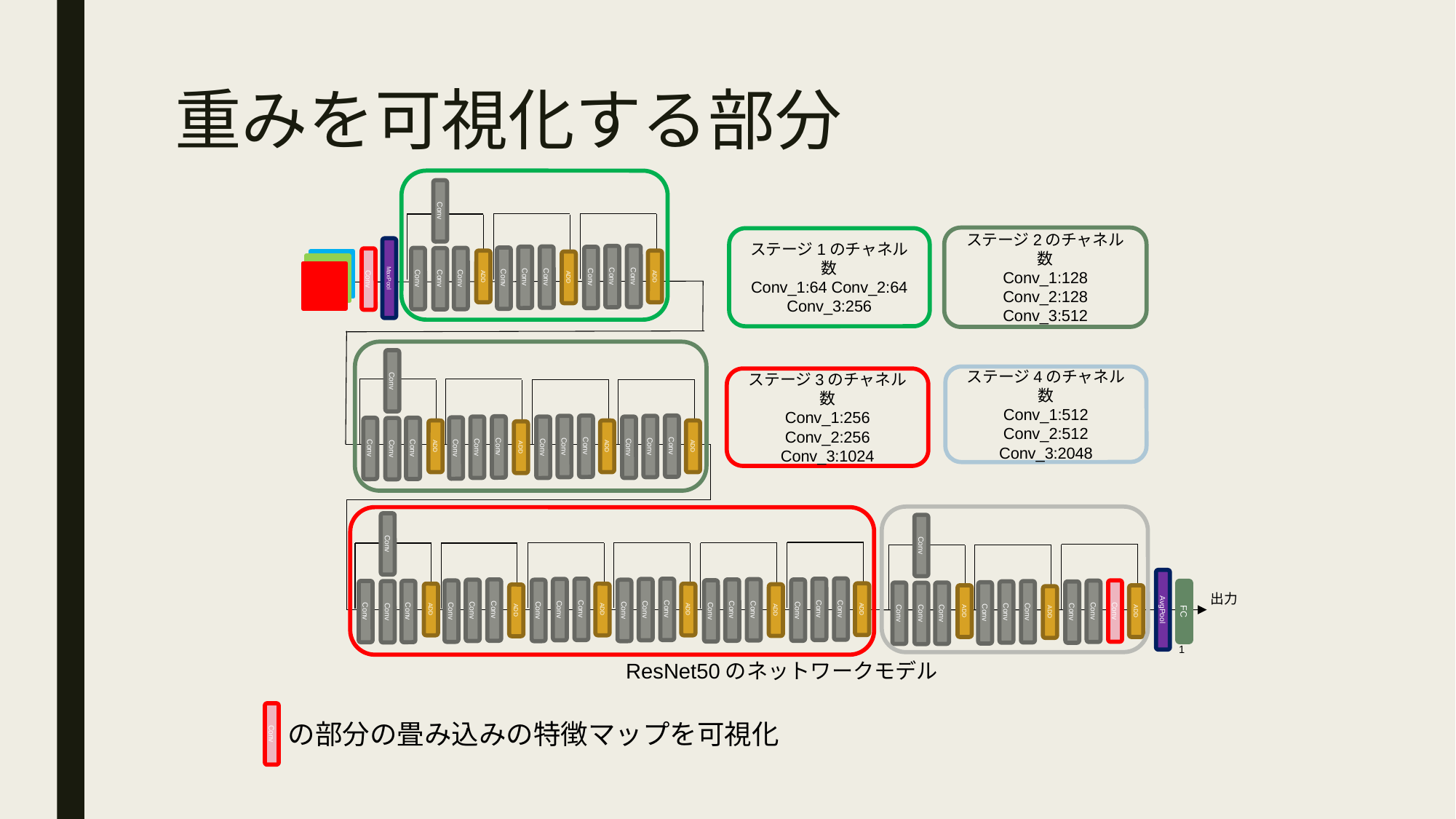

# 重みを可視化する部分

Conv
ステージ2のチャネル数
Conv_1:128 Conv_2:128 Conv_3:512
ステージ1のチャネル数
Conv_1:64 Conv_2:64 Conv_3:256
MaxPool
Conv
Conv
Conv
Conv
Conv
Conv
Conv
Conv
Conv
Conv
ADD
ADD

ADD

Conv
ステージ4のチャネル数
Conv_1:512 Conv_2:512 Conv_3:2048
ステージ3のチャネル数
Conv_1:256 Conv_2:256 Conv_3:1024
Conv
Conv
Conv
Conv
Conv
Conv
Conv
Conv
Conv
Conv
Conv
Conv
ADD
ADD
ADD
ADD

Conv
Conv
AvgPool
Conv
Conv
Conv
Conv
Conv
Conv
Conv
Conv
Conv
Conv
Conv
Conv
Conv
Conv
Conv
Conv
Conv
FC
Conv
Conv
Conv
Conv
Conv
Conv
Conv
Conv
Conv
Conv
ADD
ADD
ADD
ADD
ADD
ADD
出力
ADD
ADD
ADD
1
ResNet50のネットワークモデル
Conv
の部分の畳み込みの特徴マップを可視化